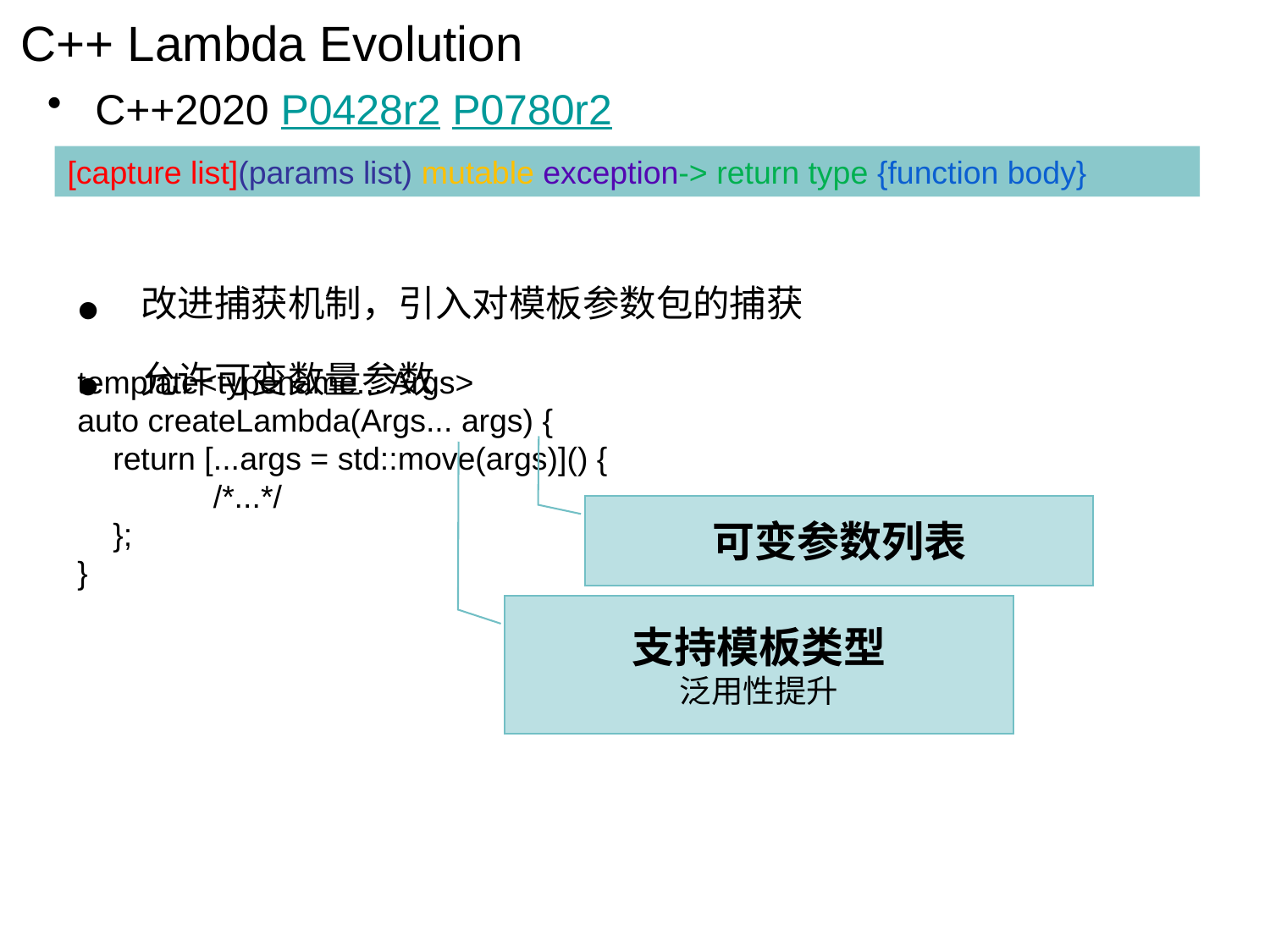

# C++ Lambda Evolution
C++2020 P0428r2 P0780r2
[capture list](params list) mutable exception-> return type {function body}
改进捕获机制，引入对模板参数包的捕获
允许可变数量参数
template<typename... Args>
auto createLambda(Args... args) {
    return [...args = std::move(args)]() {
 /*...*/
    };
}
可变参数列表
支持模板类型
泛用性提升